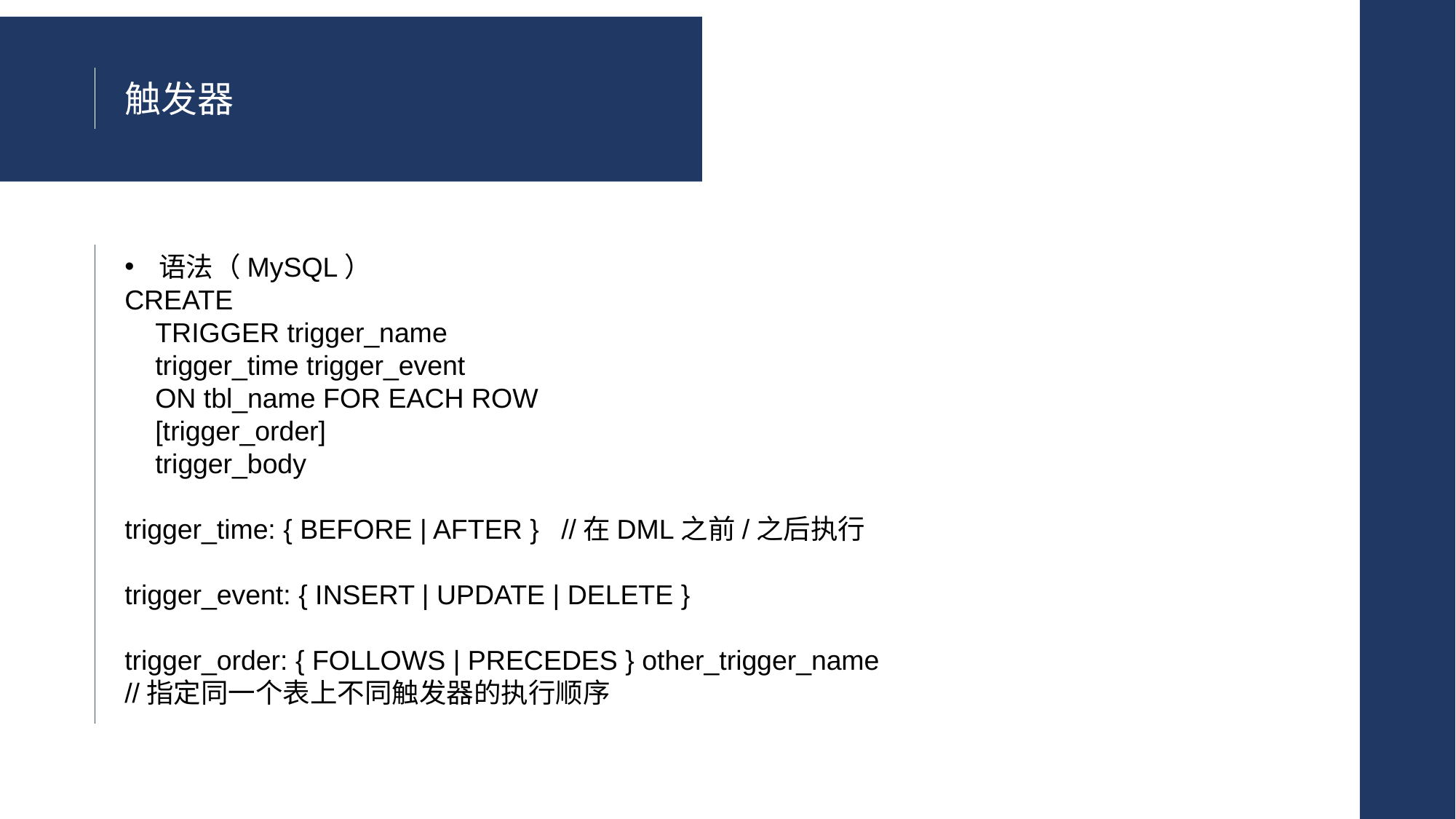

触发器
语法（MySQL）
CREATE
    TRIGGER trigger_name
    trigger_time trigger_event
    ON tbl_name FOR EACH ROW
    [trigger_order]
    trigger_body

trigger_time: { BEFORE | AFTER }	//在DML之前/之后执行

trigger_event: { INSERT | UPDATE | DELETE }

trigger_order: { FOLLOWS | PRECEDES } other_trigger_name
//指定同一个表上不同触发器的执行顺序